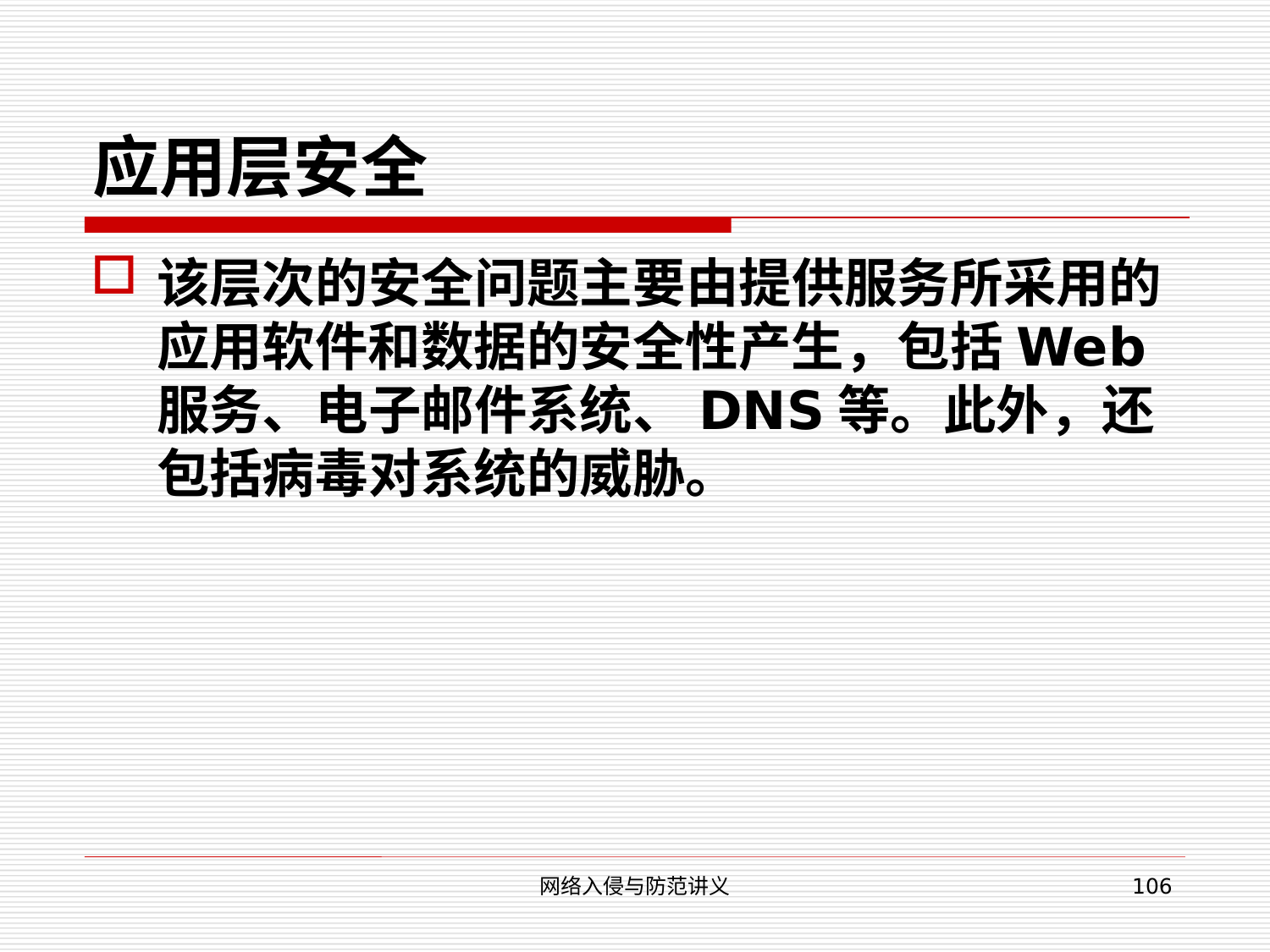

应用层安全
该层次的安全问题主要由提供服务所采用的应用软件和数据的安全性产生，包括Web服务、电子邮件系统、DNS等。此外，还包括病毒对系统的威胁。

网络入侵与防范讲义
106